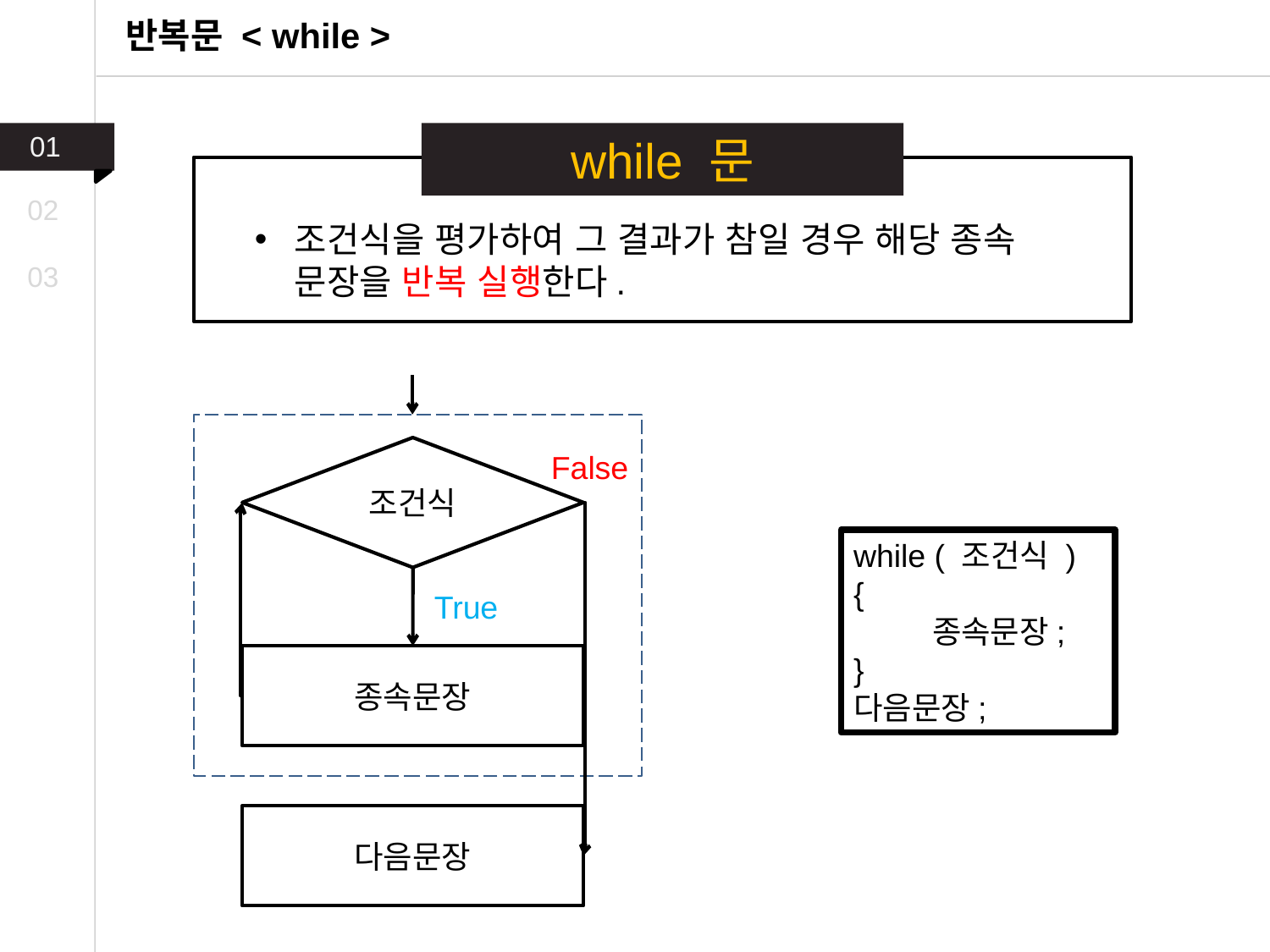

반복문 < while >
01

while 문

02
조건식을 평가하여 그 결과가 참일 경우 해당 종속 문장을 반복 실행한다.
03

조건식
False
while ( 조건식 )
{
        종속문장;
}
다음문장;
True
종속문장
다음문장